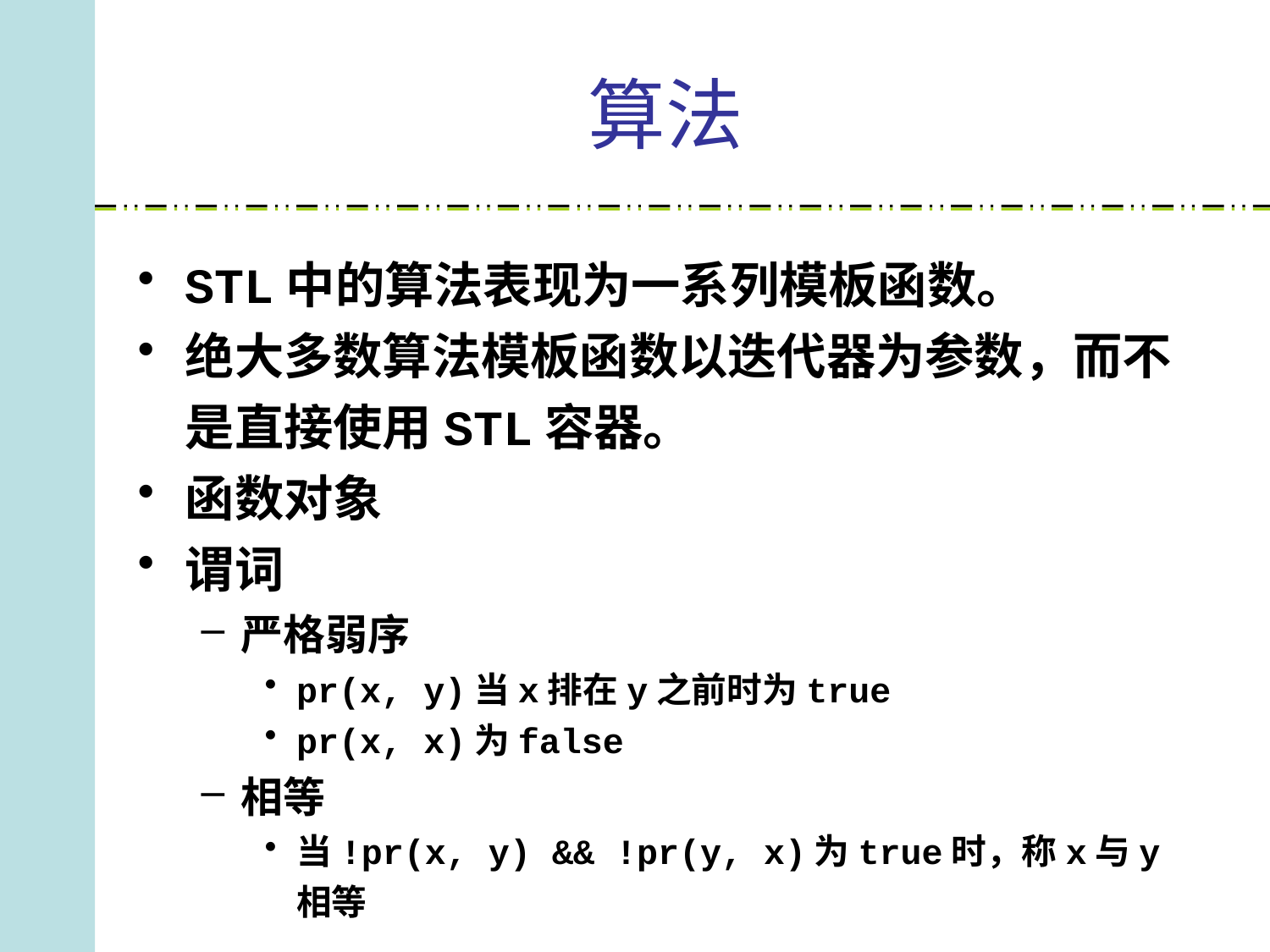

# 算法
STL中的算法表现为一系列模板函数。
绝大多数算法模板函数以迭代器为参数，而不是直接使用STL容器。
函数对象
谓词
严格弱序
pr(x, y)当x排在y之前时为true
pr(x, x)为false
相等
当!pr(x, y) && !pr(y, x)为true时，称x与y相等